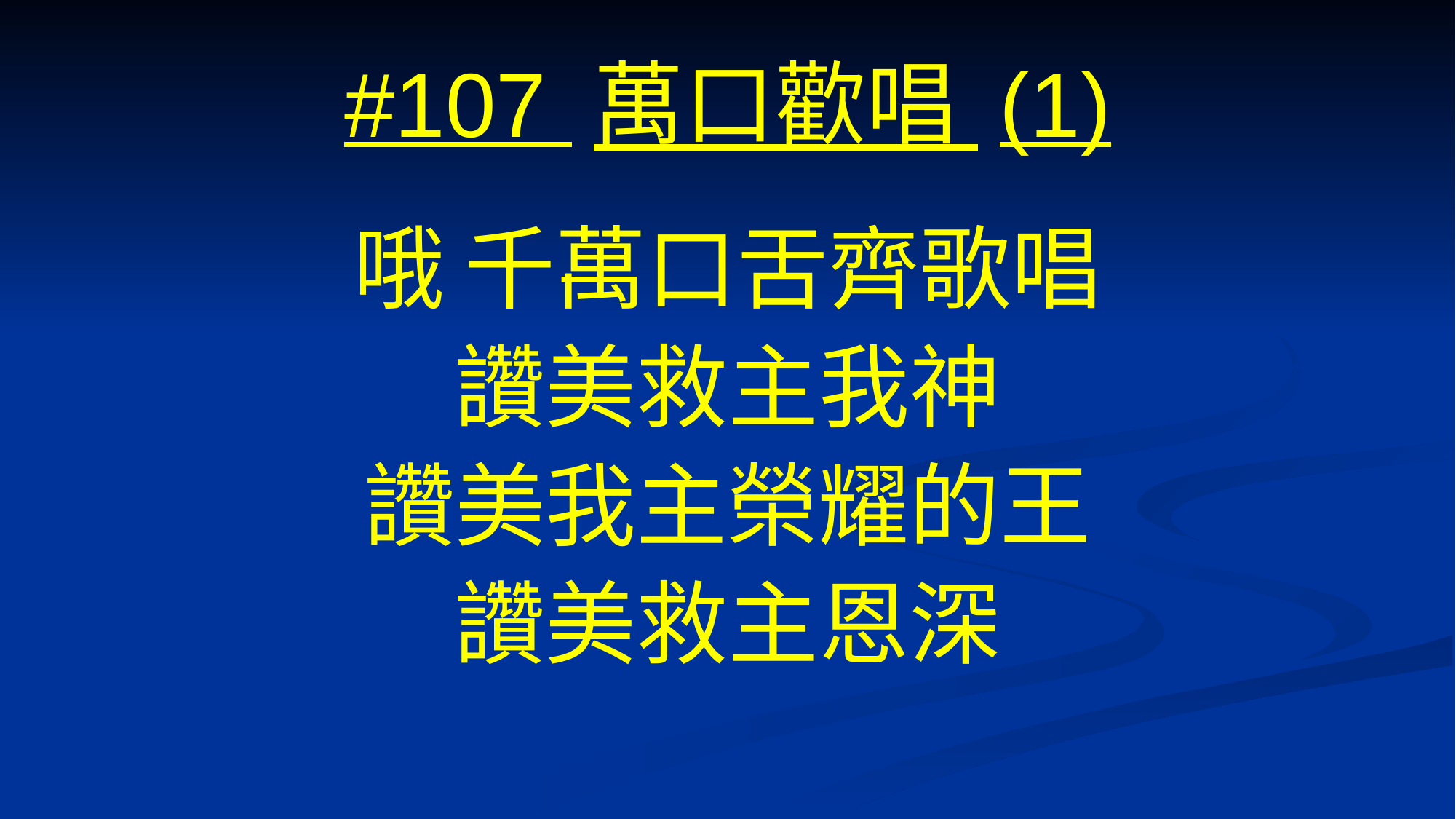

# #107 萬口歡唱 (1)
哦 千萬口舌齊歌唱
讚美救主我神
讚美我主榮耀的王
讚美救主恩深